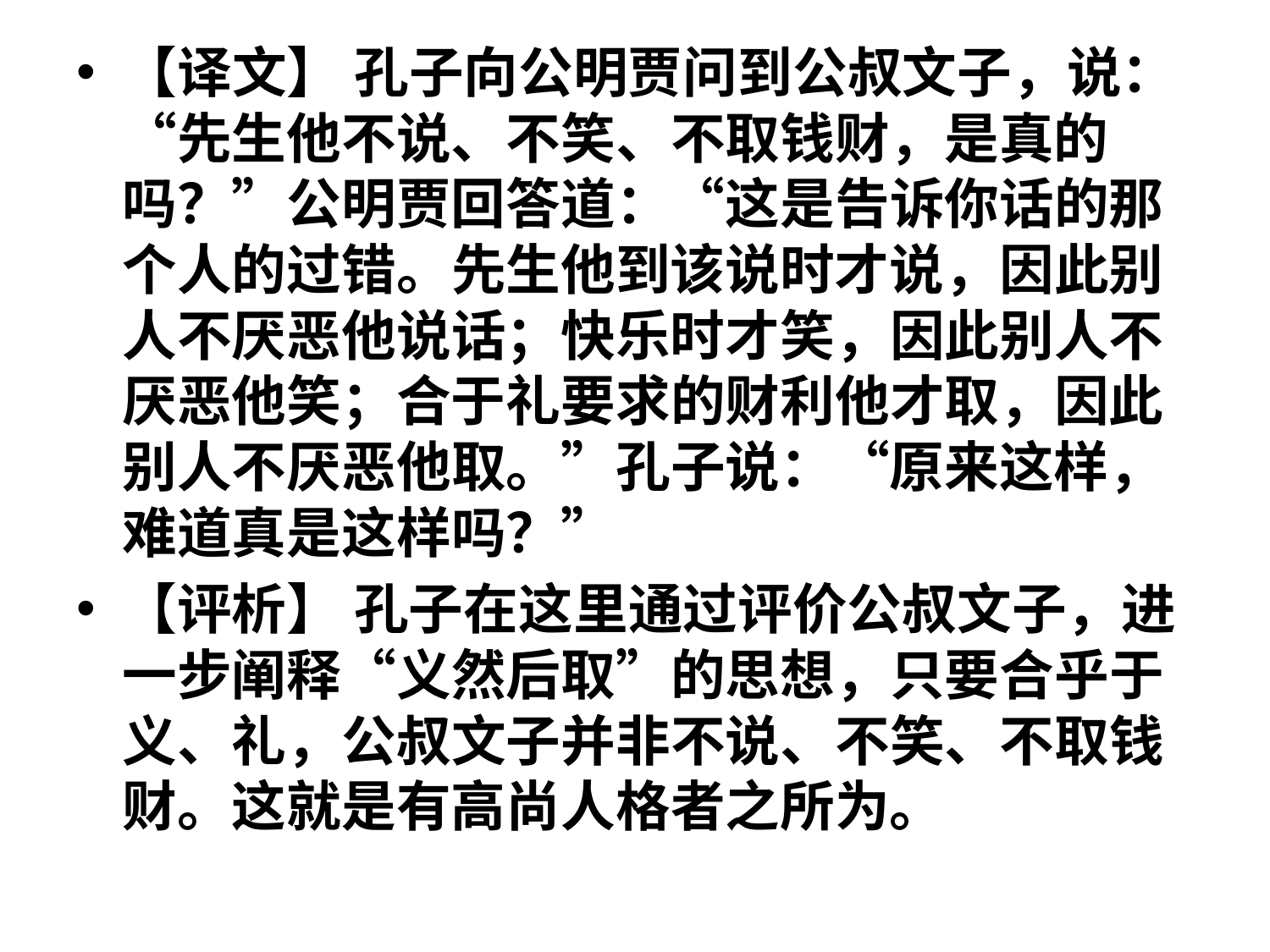

# 【译文】 孔子向公明贾问到公叔文子，说：“先生他不说、不笑、不取钱财，是真的吗？”公明贾回答道：“这是告诉你话的那个人的过错。先生他到该说时才说，因此别人不厌恶他说话；快乐时才笑，因此别人不厌恶他笑；合于礼要求的财利他才取，因此别人不厌恶他取。”孔子说：“原来这样，难道真是这样吗？”
【评析】 孔子在这里通过评价公叔文子，进一步阐释“义然后取”的思想，只要合乎于义、礼，公叔文子并非不说、不笑、不取钱财。这就是有高尚人格者之所为。